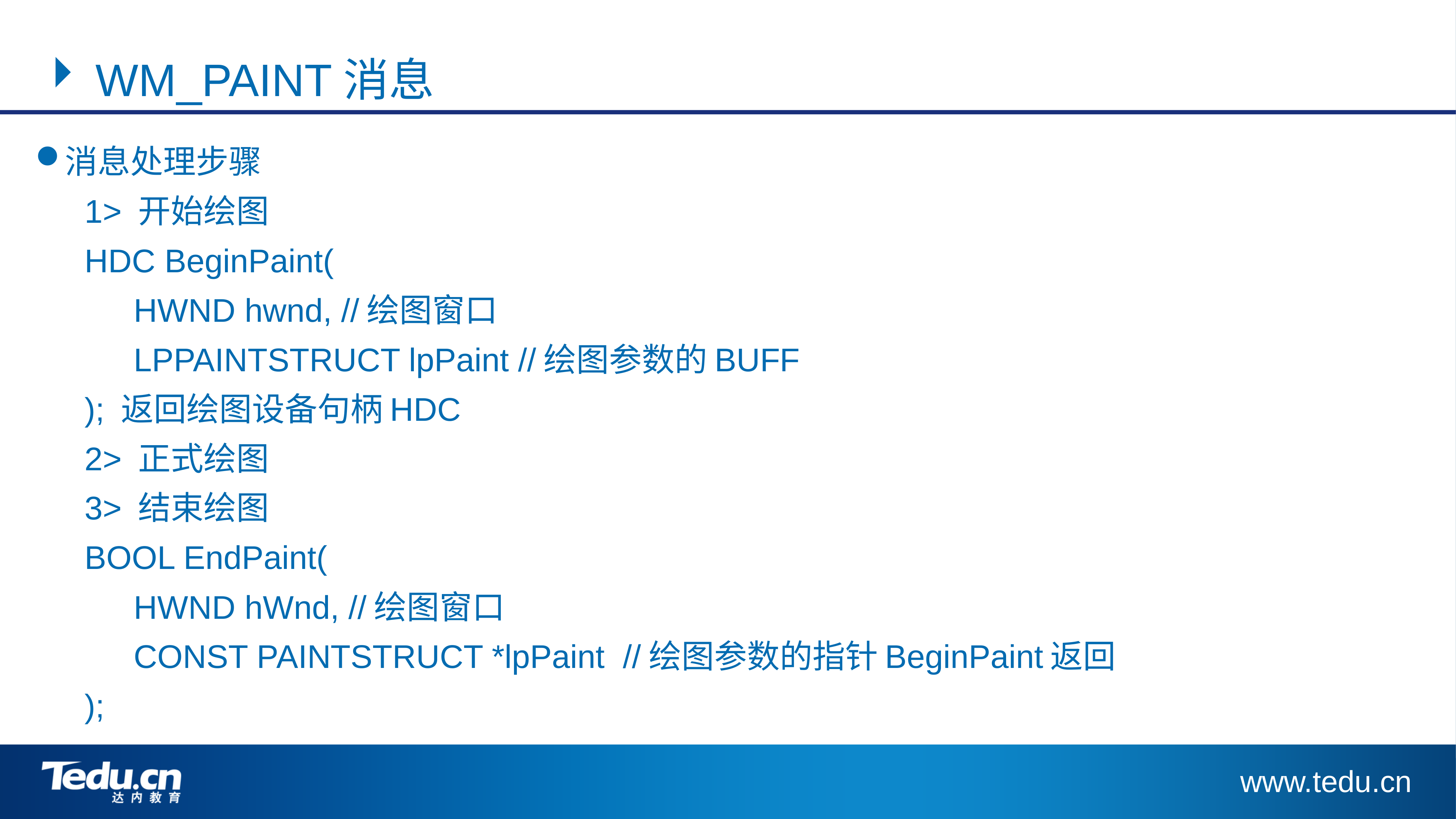

WM_PAINT消息
消息处理步骤
	1> 开始绘图
	HDC BeginPaint(
		HWND hwnd, //绘图窗口
		LPPAINTSTRUCT lpPaint //绘图参数的BUFF
	); 返回绘图设备句柄HDC
	2> 正式绘图
	3> 结束绘图
	BOOL EndPaint(
		HWND hWnd, //绘图窗口
		CONST PAINTSTRUCT *lpPaint  //绘图参数的指针BeginPaint返回
	);